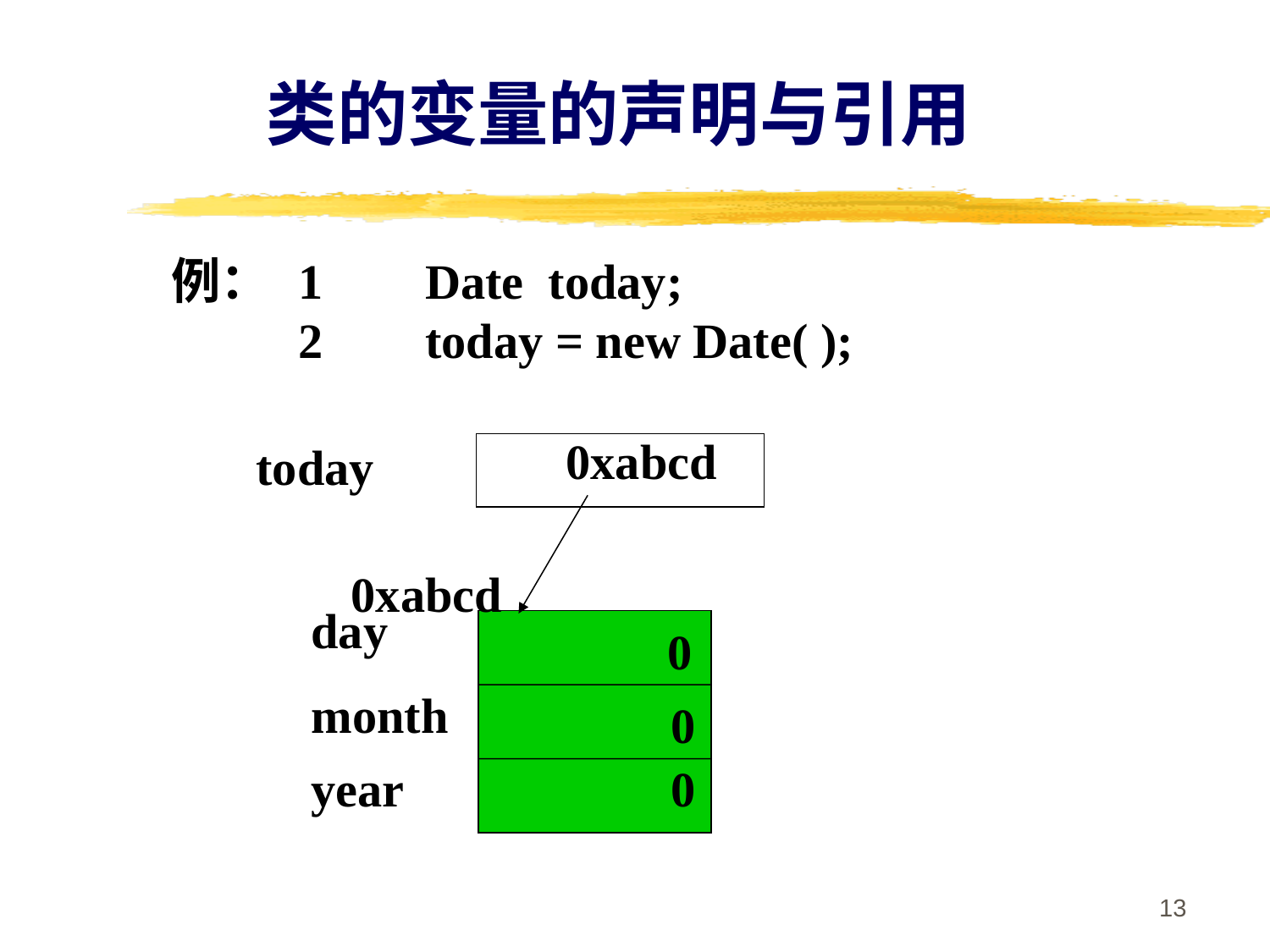

类的变量的声明与引用
例：	1	Date  today;
	2	today = new Date( );
0xabcd

today

0xabcd
day

0
month

0
year
0

13